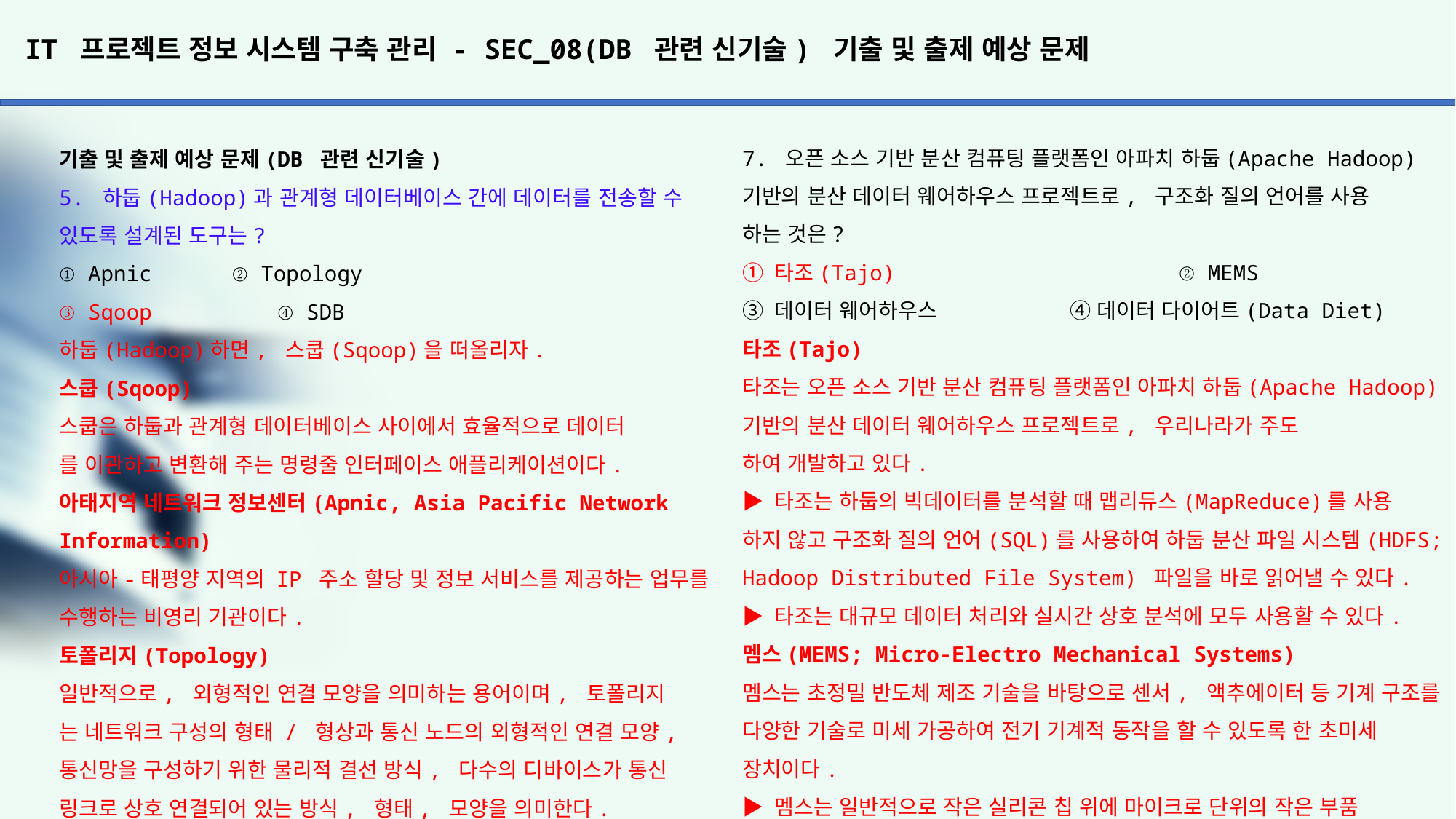

# IT 프로젝트 정보 시스템 구축 관리 - SEC_08(DB 관련 신기술) 기출 및 출제 예상 문제
7. 오픈 소스 기반 분산 컴퓨팅 플랫폼인 아파치 하둡(Apache Hadoop) 기반의 분산 데이터 웨어하우스 프로젝트로, 구조화 질의 언어를 사용
하는 것은?
① 타조(Tajo)			② MEMS
③ 데이터 웨어하우스		④ 데이터 다이어트(Data Diet)
타조(Tajo)
타조는 오픈 소스 기반 분산 컴퓨팅 플랫폼인 아파치 하둡(Apache Hadoop) 기반의 분산 데이터 웨어하우스 프로젝트로, 우리나라가 주도
하여 개발하고 있다.
▶ 타조는 하둡의 빅데이터를 분석할 때 맵리듀스(MapReduce)를 사용
하지 않고 구조화 질의 언어(SQL)를 사용하여 하둡 분산 파일 시스템(HDFS; Hadoop Distributed File System) 파일을 바로 읽어낼 수 있다.
▶ 타조는 대규모 데이터 처리와 실시간 상호 분석에 모두 사용할 수 있다.
멤스(MEMS; Micro-Electro Mechanical Systems)
멤스는 초정밀 반도체 제조 기술을 바탕으로 센서, 액추에이터 등 기계 구조를 다양한 기술로 미세 가공하여 전기 기계적 동작을 할 수 있도록 한 초미세 장치이다.
▶ 멤스는 일반적으로 작은 실리콘 칩 위에 마이크로 단위의 작은 부품
과 이들을 입체적으로 연결하는 마이크로 회로들로 구성되며, 정보기기
의 센서나 프린터 헤드, HDD 자기 헤드, 기타 환경, 의료 및 군사용도
로 사용된다.
▶ 최근의 초소형이면서 고도의 복잡한 동작을 하는 마이크로 시스템이나 마이크로 머신들은 대부분 멤스 기술을 사용한다.
데이터 웨어하우스(Data Warehouse)
데이터 웨어하우스는 정보(Data)와 창고(Warehouse)의 합성어로 기업의 의사결정 과정을 효과적으로 사용될 수 있도록 여러 시스템에 분산되어 있는 데이터를 주제별로 통합, 축적해 놓은 데이터베이스이다.
데이터 다이어트(Data Diet)
데이터 다이어트는 데이터를 삭제하는 것이 아니라 압축하고, 중복된 정보는 배제하고, 새로운 기준에 따라 저장하는 작업을 의미한다.
▶ 데이터 다이어트는 인터넷과 이동통신 이용이 늘면서 각 기관, 기업
의 데이터베이스에 쌓인 방대한 정보를 효율적으로 관리하기 위해 대두된 방안으로, 같은 단어가 포함된 데이터들을 한 곳에 모아 두되
필요할 때 제대로 찾아내는 체계를 갖추는 것이 중요하다.
기출 및 출제 예상 문제(DB 관련 신기술)
5. 하둡(Hadoop)과 관계형 데이터베이스 간에 데이터를 전송할 수
있도록 설계된 도구는?
① Apnic	     ② Topology
③ Sqoop    	④ SDB
하둡(Hadoop)하면, 스쿱(Sqoop)을 떠올리자.
스쿱(Sqoop)
스쿱은 하둡과 관계형 데이터베이스 사이에서 효율적으로 데이터
를 이관하고 변환해 주는 명령줄 인터페이스 애플리케이션이다.
아태지역 네트워크 정보센터(Apnic, Asia Pacific Network Information)
아시아-태평양 지역의 IP 주소 할당 및 정보 서비스를 제공하는 업무를 수행하는 비영리 기관이다.
토폴리지(Topology)
일반적으로, 외형적인 연결 모양을 의미하는 용어이며, 토폴리지
는 네트워크 구성의 형태 / 형상과 통신 노드의 외형적인 연결 모양, 통신망을 구성하기 위한 물리적 결선 방식, 다수의 디바이스가 통신 링크로 상호 연결되어 있는 방식, 형태, 모양을 의미한다.
6. 다음에서 설명하는 용어는 무엇인가?
	•일련의 데이터를 정의하고 설명해 주는 데이터이다.
	•컴퓨터에서는 데이터 사전의 내용, 스키마 등을 의미한다.
① 빅데이터		② 브로드 데이터
③ 메타 데이터 		④ 스마트 데이터
메타 데이터(Meta Data)
메타 데이터는 일련의 데이터를 정의하고 설명해 주는 데이터이다.
컴퓨터에서는 데이터 사전의 내용, 스키마 등을 의미하고, HTML 문서에서는 메타 태그 내의 내용이 메타 데이터이다. 방송에서는 방대한 분량의 저작물을 신속하게 검색하기 위한 촬영 일시, 장소, 작가, 출연자 등과 음원의 검색을 위한 작곡자나 가수명 등을 메타 데이터로 처리한다.
▶ 메타 데이터는 여러 용도로 사용되나 주로 빠르게 검색하거나 내용을 간략하고 체계적으로 하기 위해 많이 사용된다.
빅데이터(Big Data)
빅데이터는 기존의 관리 방법이나 분석 체계로는 처리하기 어려운 막대한 양의 정형 또는 비정형 데이터 집합으로, 스마트 단말의 빠른 확산, 소셜 네트워크 서비스의 활성화, 사물 네트워크의 확대로 데이터 폭발이 더욱 가속화되고 있다.
▶ 빅데이터가 주목 받고 있는 이유는 기업이나 정부, 포털 등이 빅데이터를 효과적으로 분석함으로써 미래를 예측해 최적의 대응 방안을 찾고, 이를 수익으로 연결하여 새로운 가치를 창출하기 때문이다.
브로드 데이터(Broad Data)
브로드 데이터는 다양한 채널에서 소비자와 상호 작용을 통해 생성된 기업 마케팅에 있어 효율적이고 다양한 데이터이며, 이전에 사용하지 않거나 알지 못했던 새로운 데이터나, 기존 데이터에 새로운 가치가 더해진 데이터를 의미한다.
▶ 브로드 데이터는 대량의 자료를 뜻하는 빅데이터와는 달리 다양한 정보를 뜻하는 것으로, 소비자의 SNS 활동이나 위치 정보 등이 이에 속한다.
스마트 데이터(Smart Data)
실제로 가치를 창출할 수 있는 검증된 고품질의 데이터 자체를 의미한다.